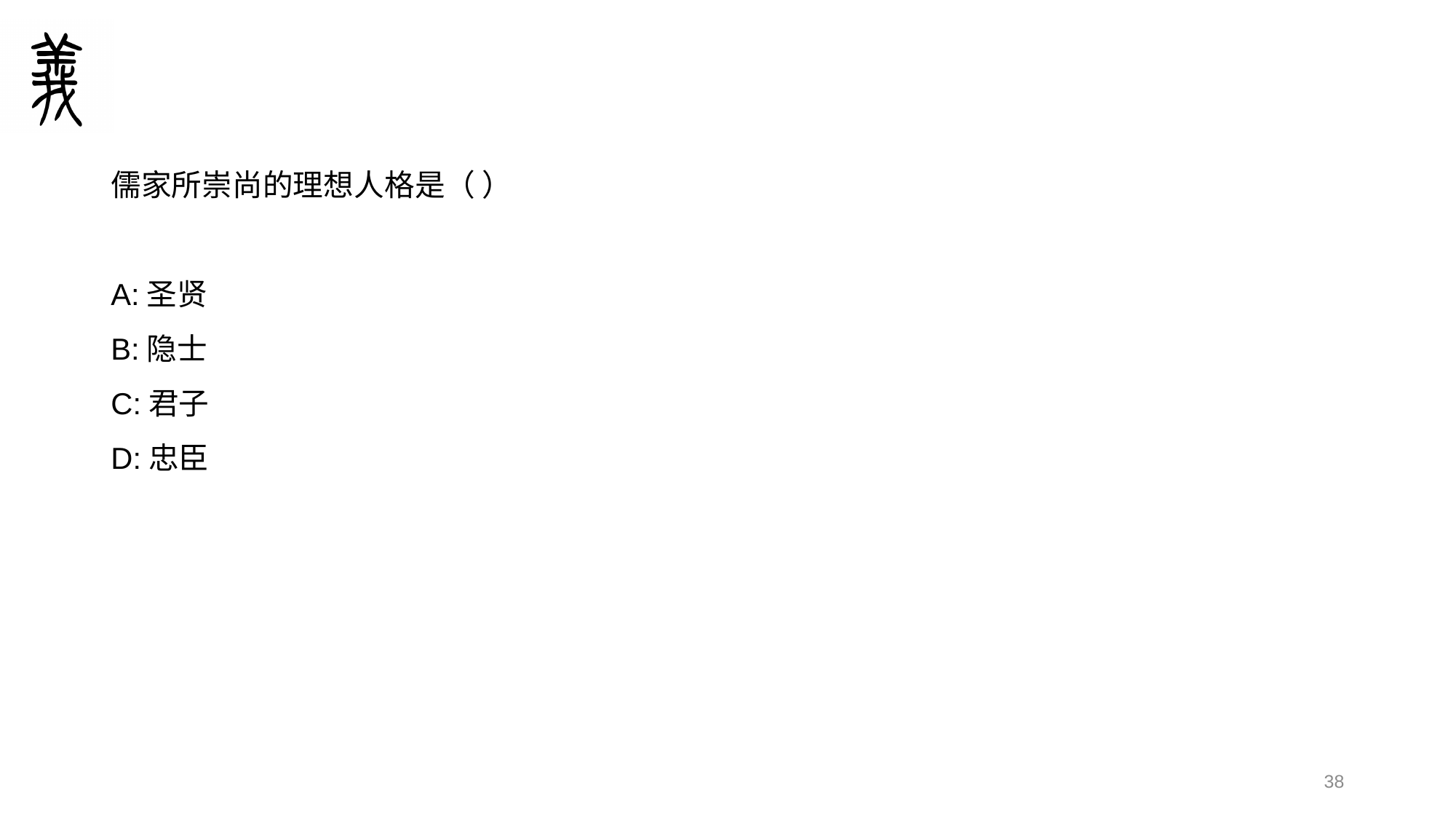

#
儒家所崇尚的理想人格是（ ）

A:圣贤
B:隐士
C:君子
D:忠臣

38